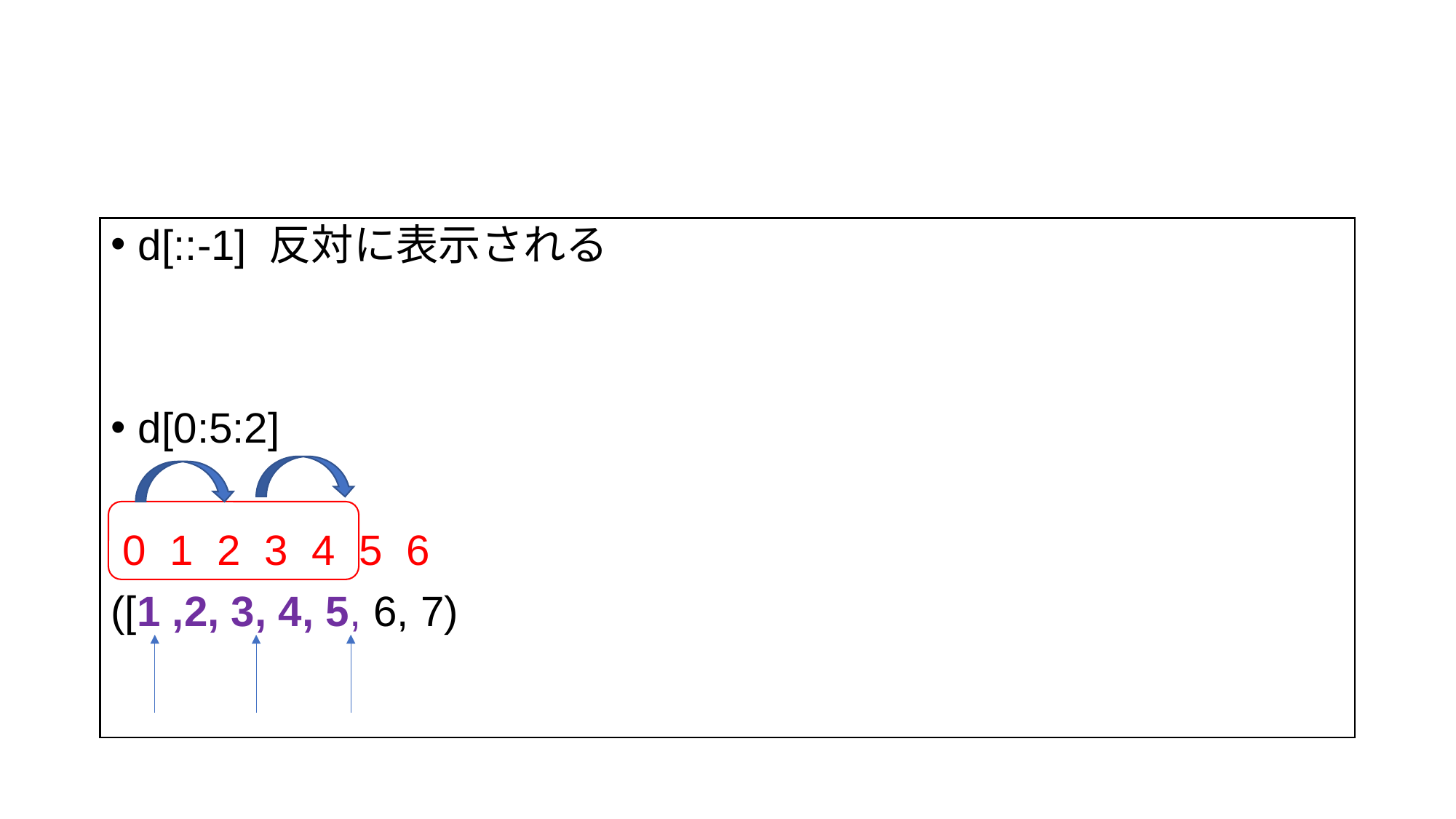

#
d[::-1] 反対に表示される

d[0:5:2]

 0  1  2  3  4  5  6
([1 ,2, 3, 4, 5, 6, 7)